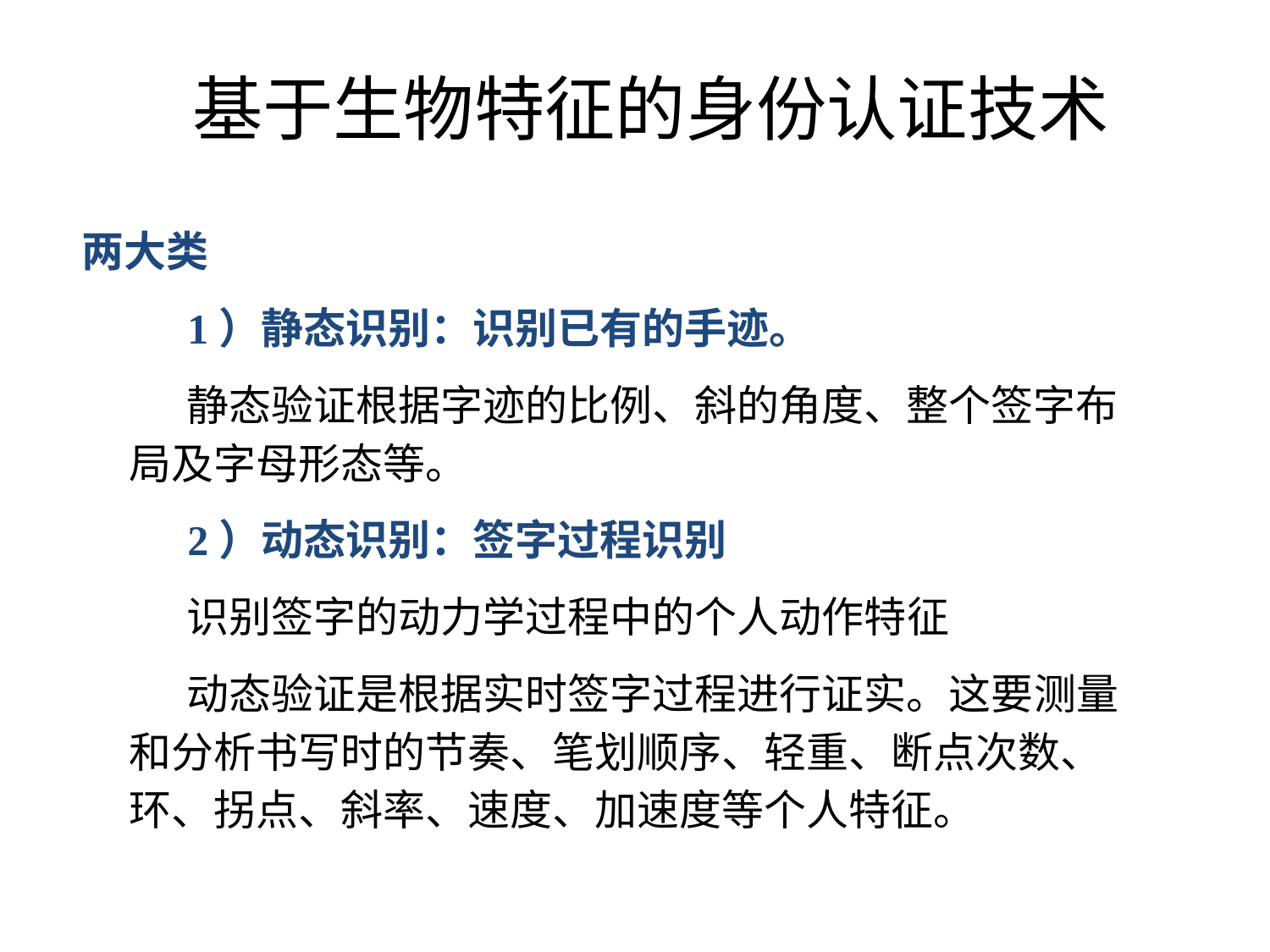

# 基于生物特征的身份认证技术
两大类
          1）静态识别：识别已有的手迹。
          静态验证根据字迹的比例、斜的角度、整个签字布局及字母形态等。
          2）动态识别：签字过程识别
          识别签字的动力学过程中的个人动作特征
          动态验证是根据实时签字过程进行证实。这要测量和分析书写时的节奏、笔划顺序、轻重、断点次数、环、拐点、斜率、速度、加速度等个人特征。